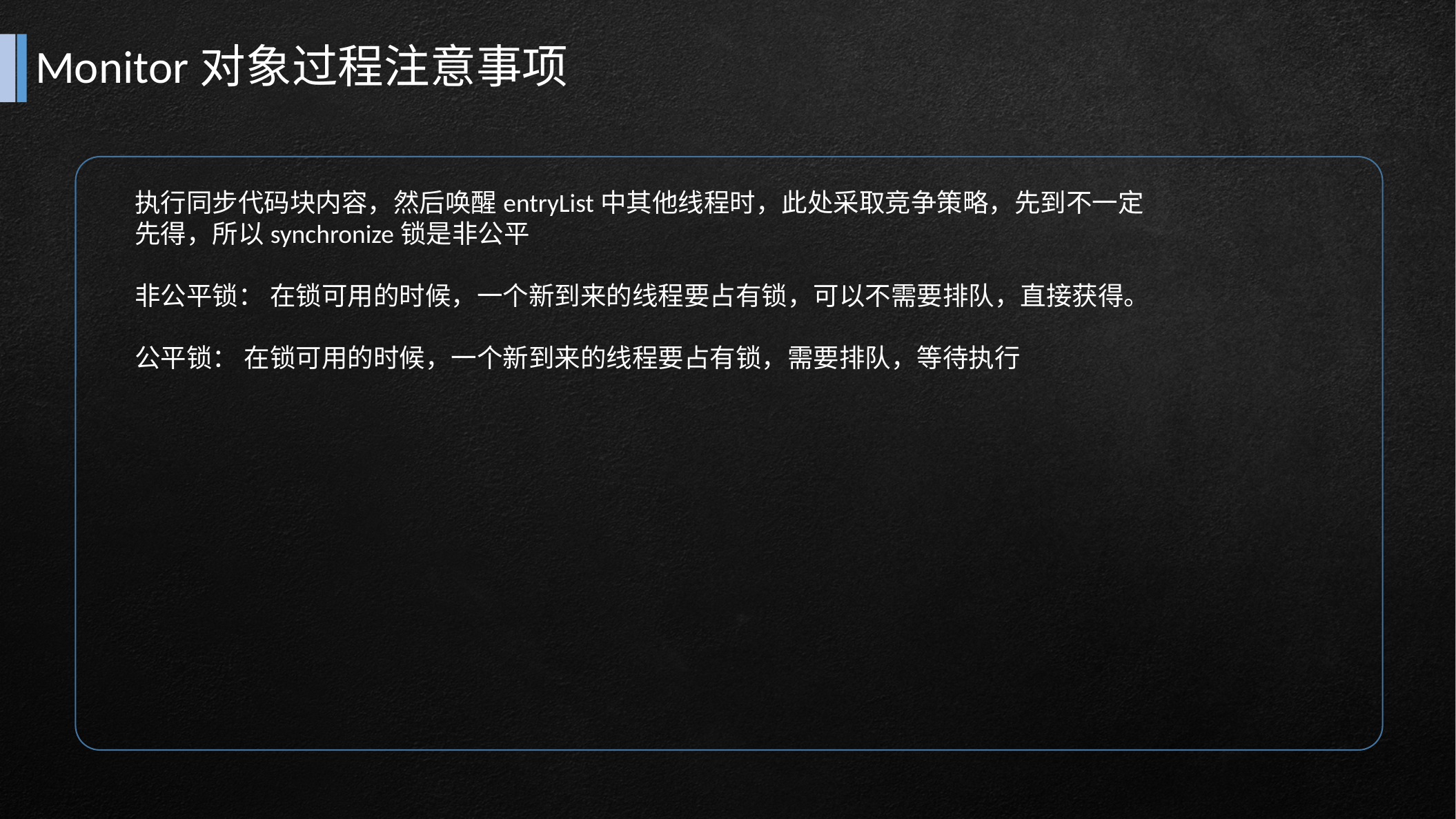

# Monitor对象过程注意事项

执行同步代码块内容，然后唤醒entryList中其他线程时，此处采取竞争策略，先到不一定先得，所以synchronize锁是非公平

非公平锁： 在锁可用的时候，一个新到来的线程要占有锁，可以不需要排队，直接获得。

公平锁： 在锁可用的时候，一个新到来的线程要占有锁，需要排队，等待执行